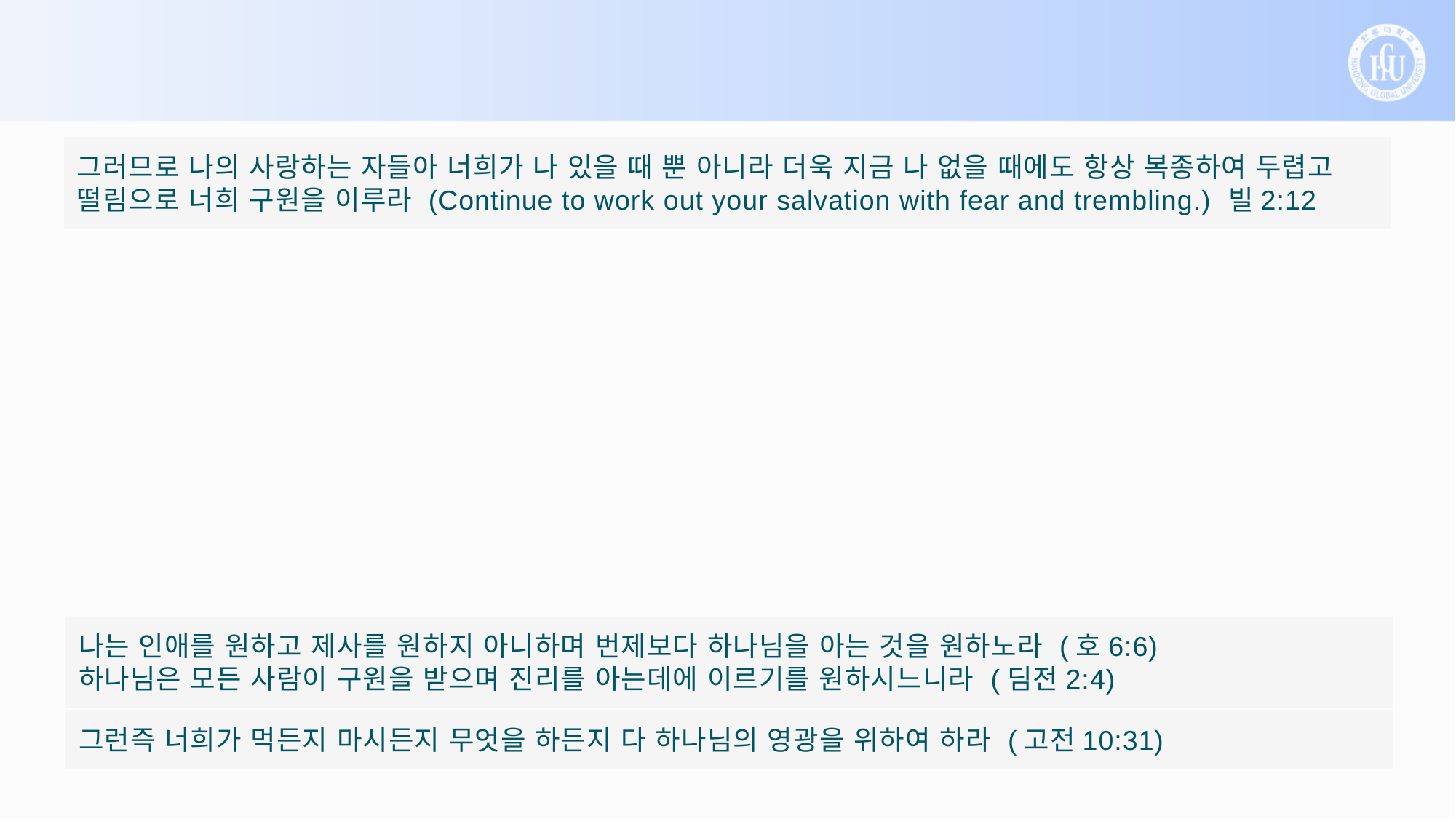

그러므로 나의 사랑하는 자들아 너희가 나 있을 때 뿐 아니라 더욱 지금 나 없을 때에도 항상 복종하여 두렵고 떨림으로 너희 구원을 이루라 (Continue to work out your salvation with fear and trembling.) 빌2:12
나는 인애를 원하고 제사를 원하지 아니하며 번제보다 하나님을 아는 것을 원하노라 (호6:6)
하나님은 모든 사람이 구원을 받으며 진리를 아는데에 이르기를 원하시느니라 (딤전2:4)
그런즉 너희가 먹든지 마시든지 무엇을 하든지 다 하나님의 영광을 위하여 하라 (고전10:31)
3